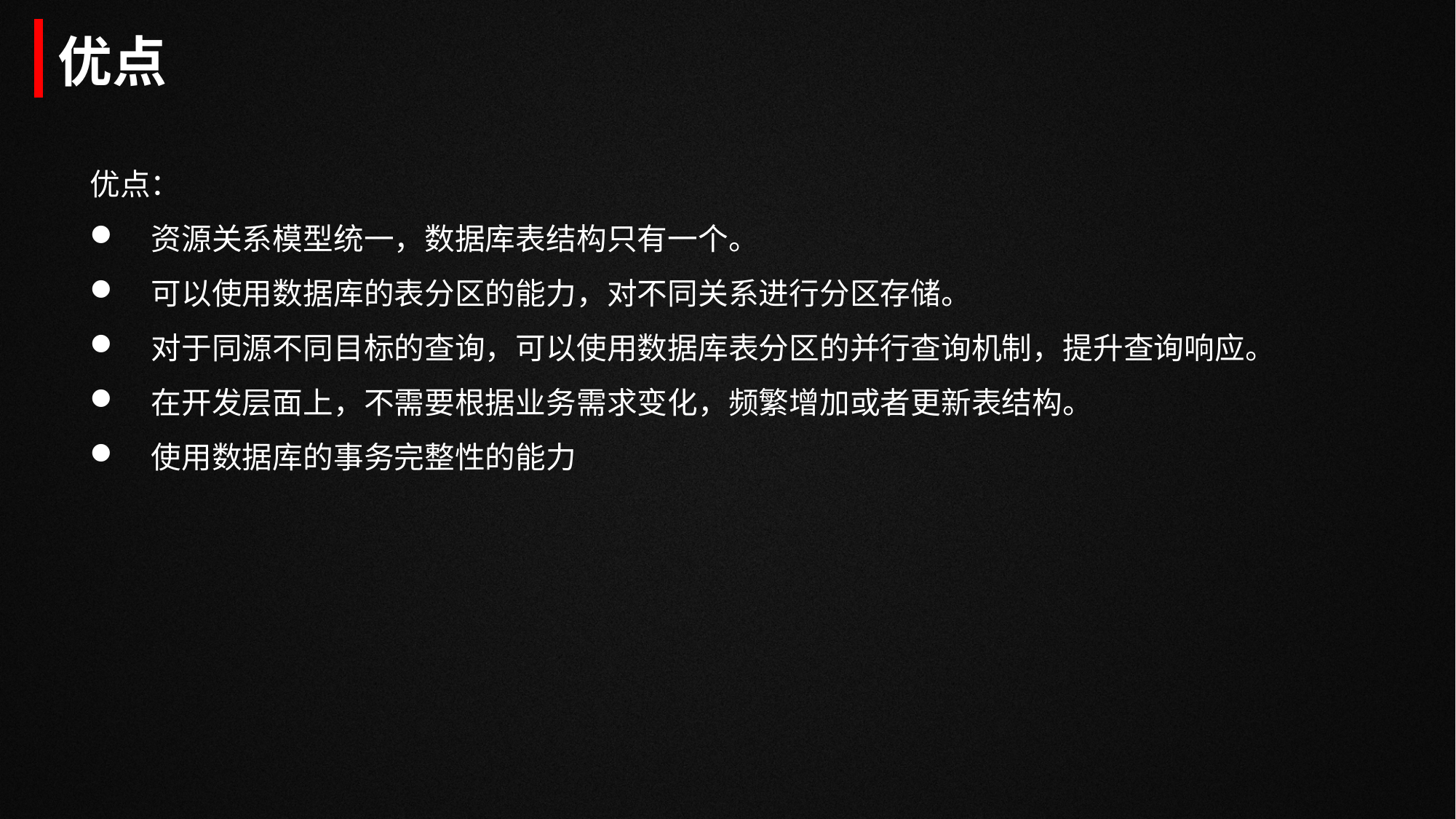

优点
优点：
资源关系模型统一，数据库表结构只有一个。
可以使用数据库的表分区的能力，对不同关系进行分区存储。
对于同源不同目标的查询，可以使用数据库表分区的并行查询机制，提升查询响应。
在开发层面上，不需要根据业务需求变化，频繁增加或者更新表结构。
使用数据库的事务完整性的能力